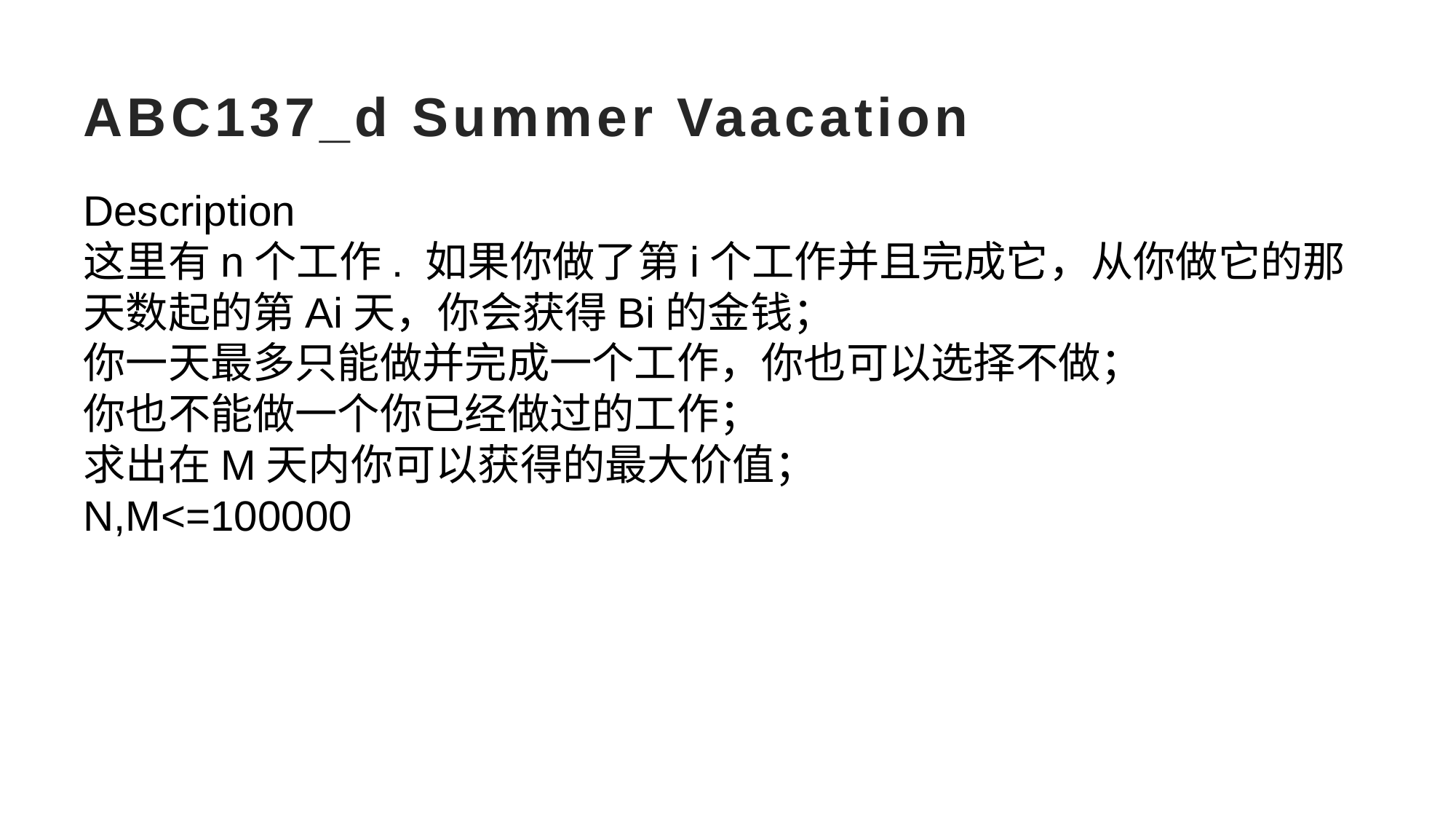

Description
这里有n个工作. 如果你做了第i个工作并且完成它，从你做它的那天数起的第Ai天，你会获得Bi的金钱；
你一天最多只能做并完成一个工作，你也可以选择不做；
你也不能做一个你已经做过的工作；
求出在M天内你可以获得的最大价值；
N,M<=100000

# ABC137_d Summer Vaacation